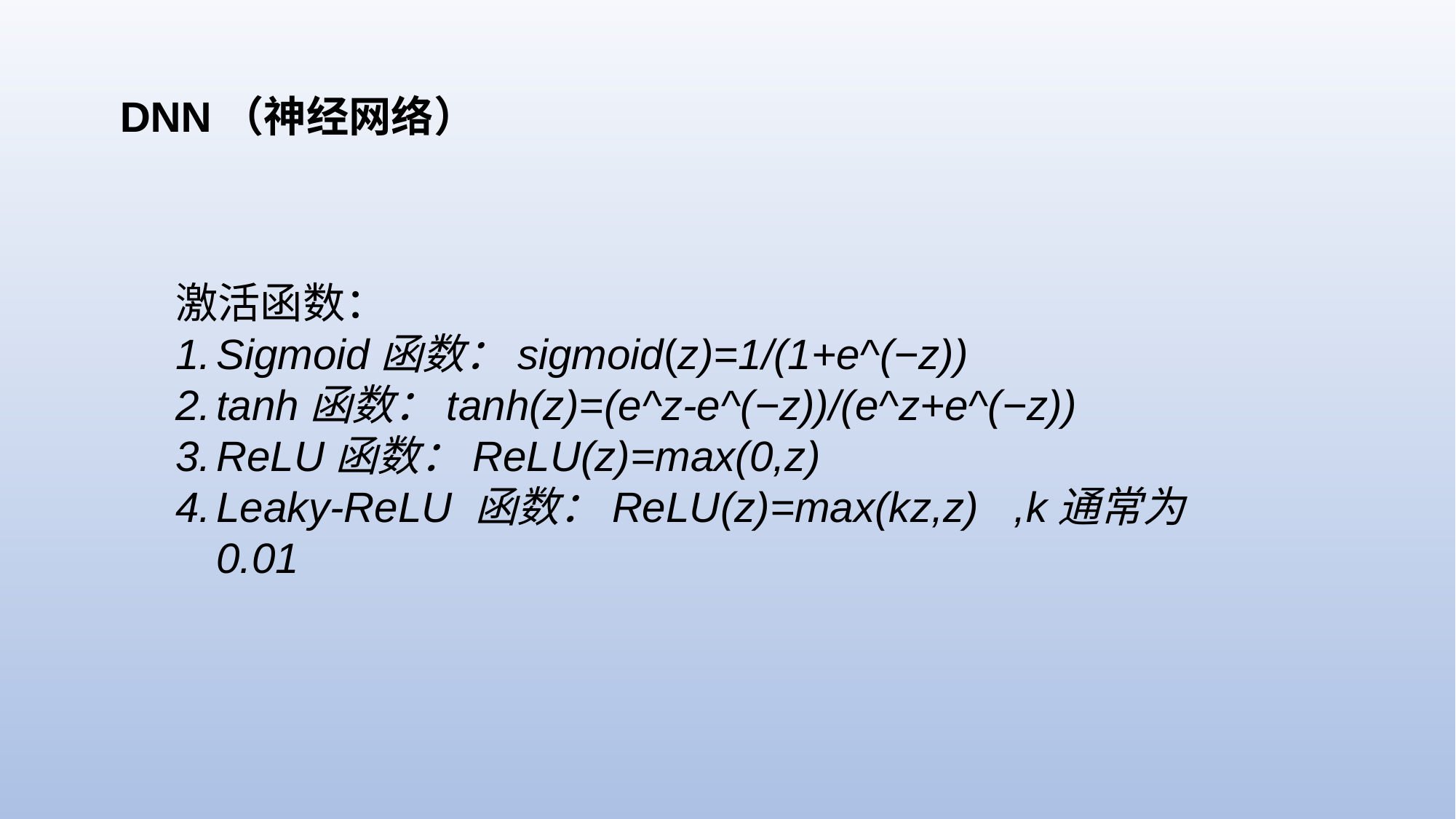

DNN（神经网络）
激活函数：
Sigmoid函数：sigmoid(z)=1/(1+e^(−z))
tanh函数：tanh(z)=(e^z-e^(−z))/(e^z+e^(−z))​
ReLU函数：ReLU(z)=max(0,z)
Leaky-ReLU 函数：ReLU(z)=max(kz,z)   ,k通常为0.01